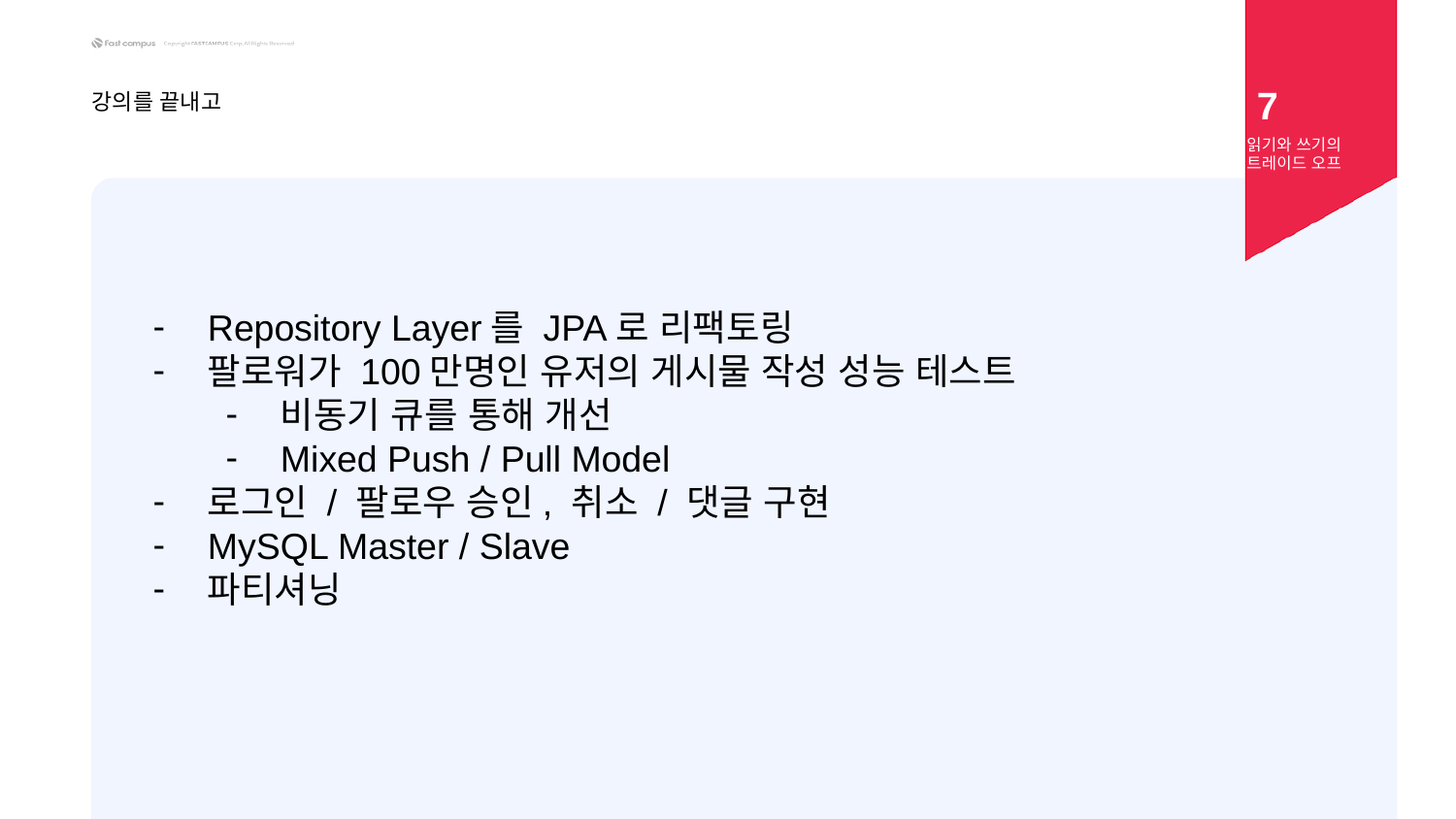

7
강의를 끝내고
읽기와 쓰기의 트레이드 오프
Repository Layer를 JPA로 리팩토링
팔로워가 100만명인 유저의 게시물 작성 성능 테스트
비동기 큐를 통해 개선
Mixed Push / Pull Model
로그인 / 팔로우 승인, 취소 / 댓글 구현
MySQL Master / Slave
파티셔닝